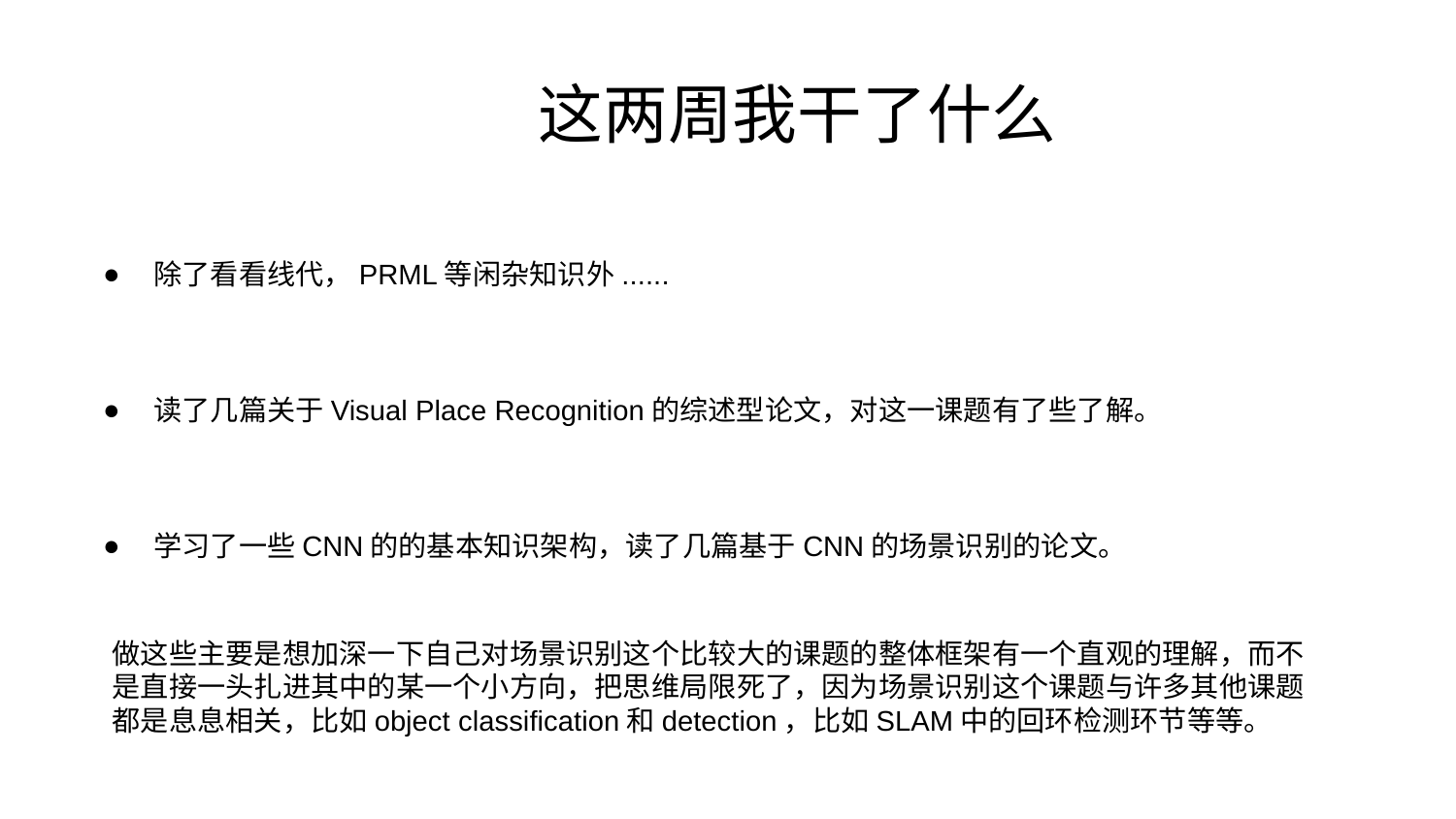

# 这两周我干了什么

除了看看线代，PRML等闲杂知识外......

读了几篇关于Visual Place Recognition的综述型论文，对这一课题有了些了解。

学习了一些CNN的的基本知识架构，读了几篇基于CNN的场景识别的论文。

做这些主要是想加深一下自己对场景识别这个比较大的课题的整体框架有一个直观的理解，而不是直接一头扎进其中的某一个小方向，把思维局限死了，因为场景识别这个课题与许多其他课题都是息息相关，比如object classification和detection，比如SLAM中的回环检测环节等等。